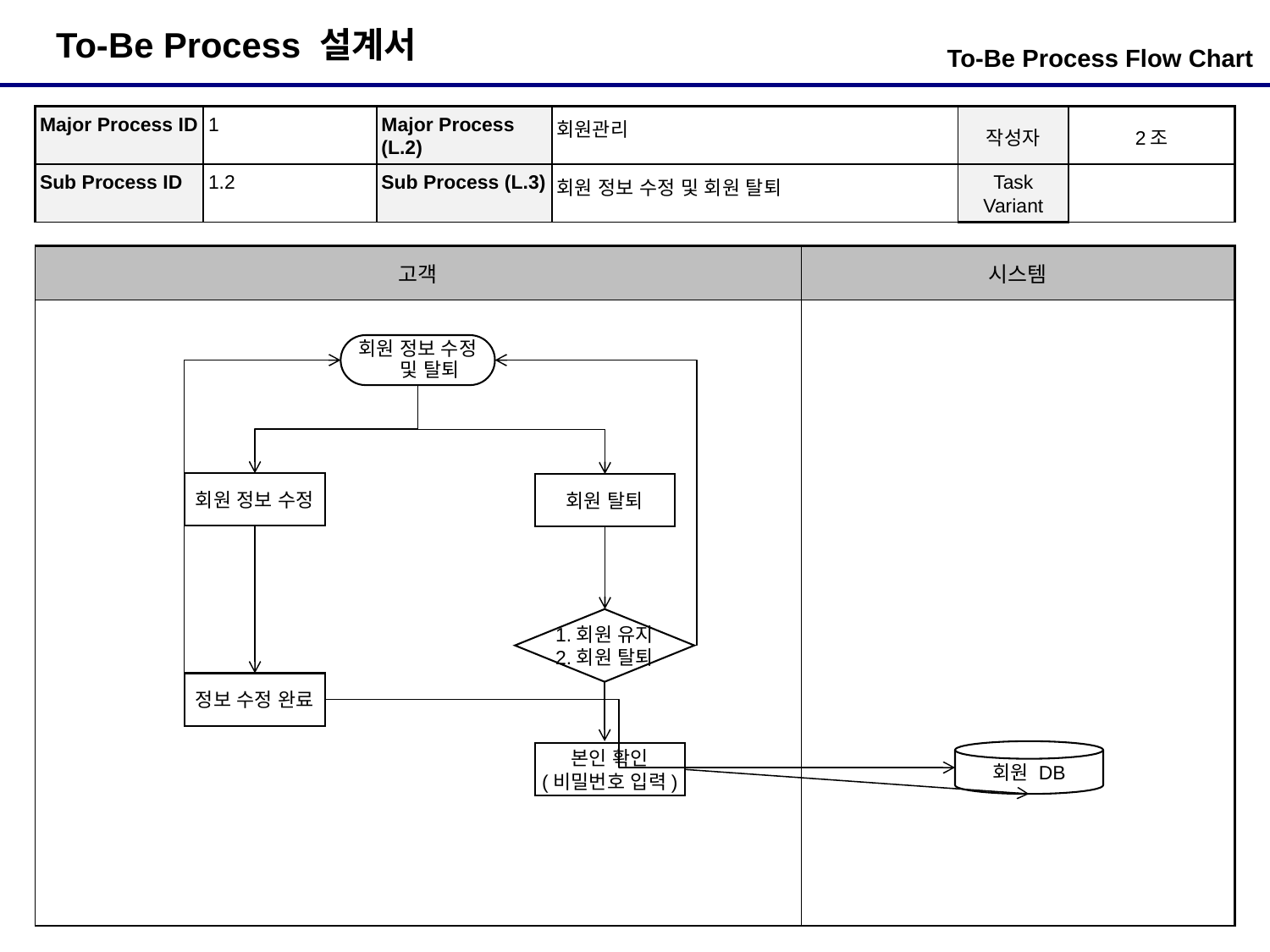

To-Be Process Flow Chart
| Major Process ID | 1 | Major Process (L.2) | 회원관리 | 작성자 | 2조 |
| --- | --- | --- | --- | --- | --- |
| Sub Process ID | 1.2 | Sub Process (L.3) | 회원 정보 수정 및 회원 탈퇴 | Task Variant |  |
| 고객 | 시스템 |
| --- | --- |
|  |  |
회원 정보 수정 및 탈퇴
회원 정보 수정
회원 탈퇴
1.회원 유지
2.회원 탈퇴
정보 수정 완료
회원 DB
본인 확인
(비밀번호 입력)